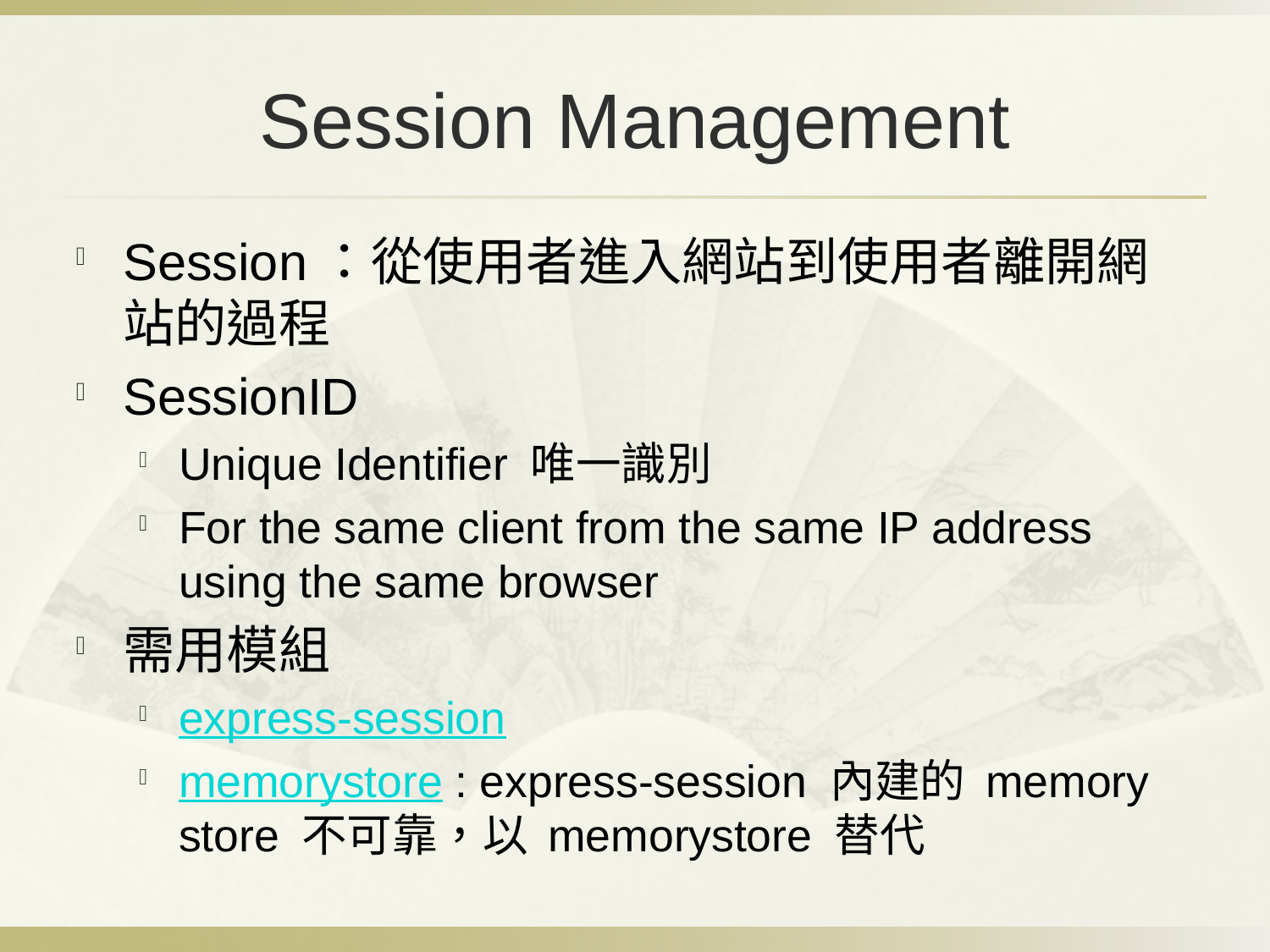

# Session Management
Session：從使用者進入網站到使用者離開網站的過程
SessionID
Unique Identifier 唯一識別
For the same client from the same IP address using the same browser
需用模組
express-session
memorystore : express-session 內建的 memory store 不可靠，以 memorystore 替代